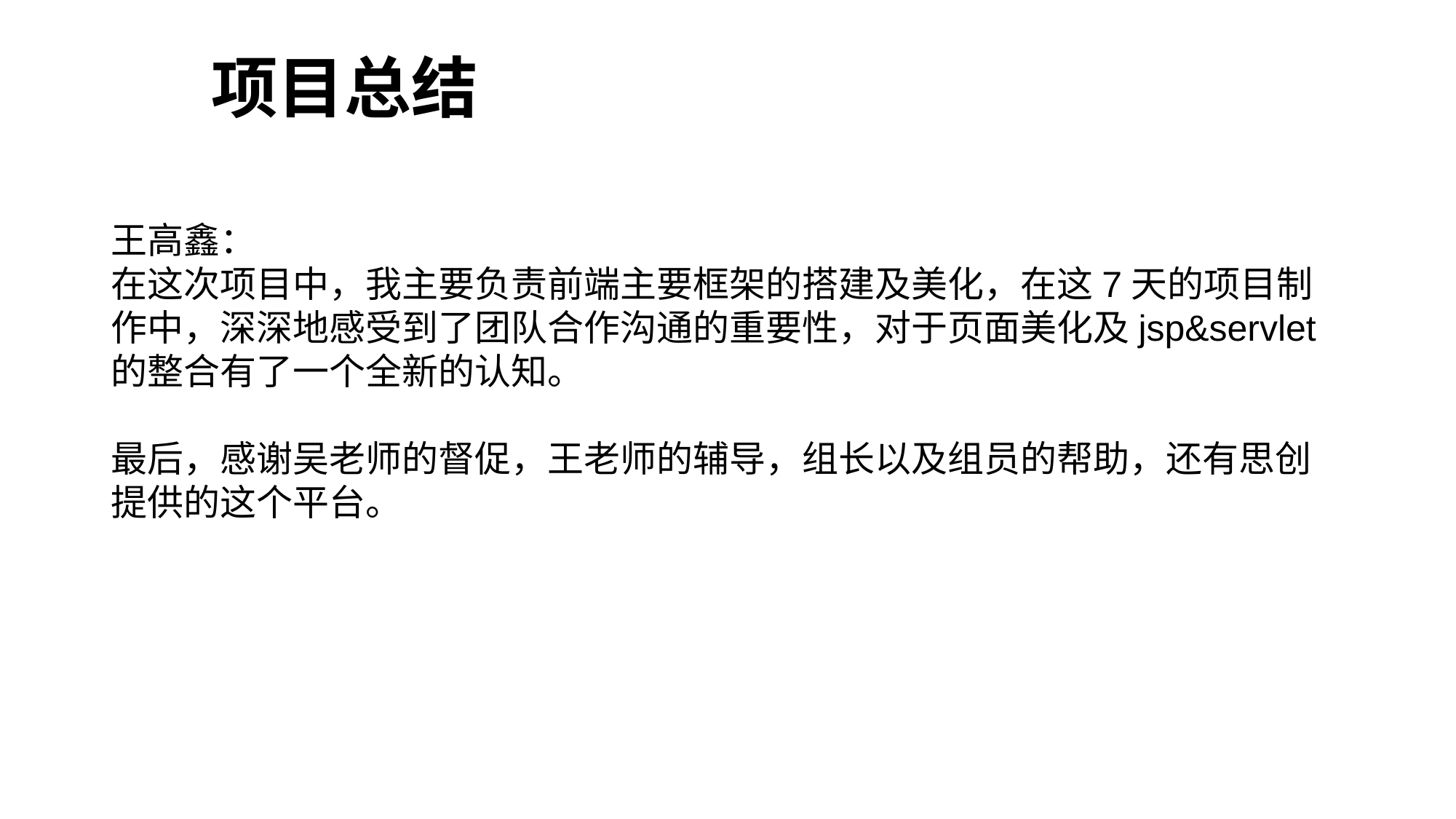

项目总结
王高鑫：
在这次项目中，我主要负责前端主要框架的搭建及美化，在这7天的项目制作中，深深地感受到了团队合作沟通的重要性，对于页面美化及jsp&servlet的整合有了一个全新的认知。

最后，感谢吴老师的督促，王老师的辅导，组长以及组员的帮助，还有思创提供的这个平台。